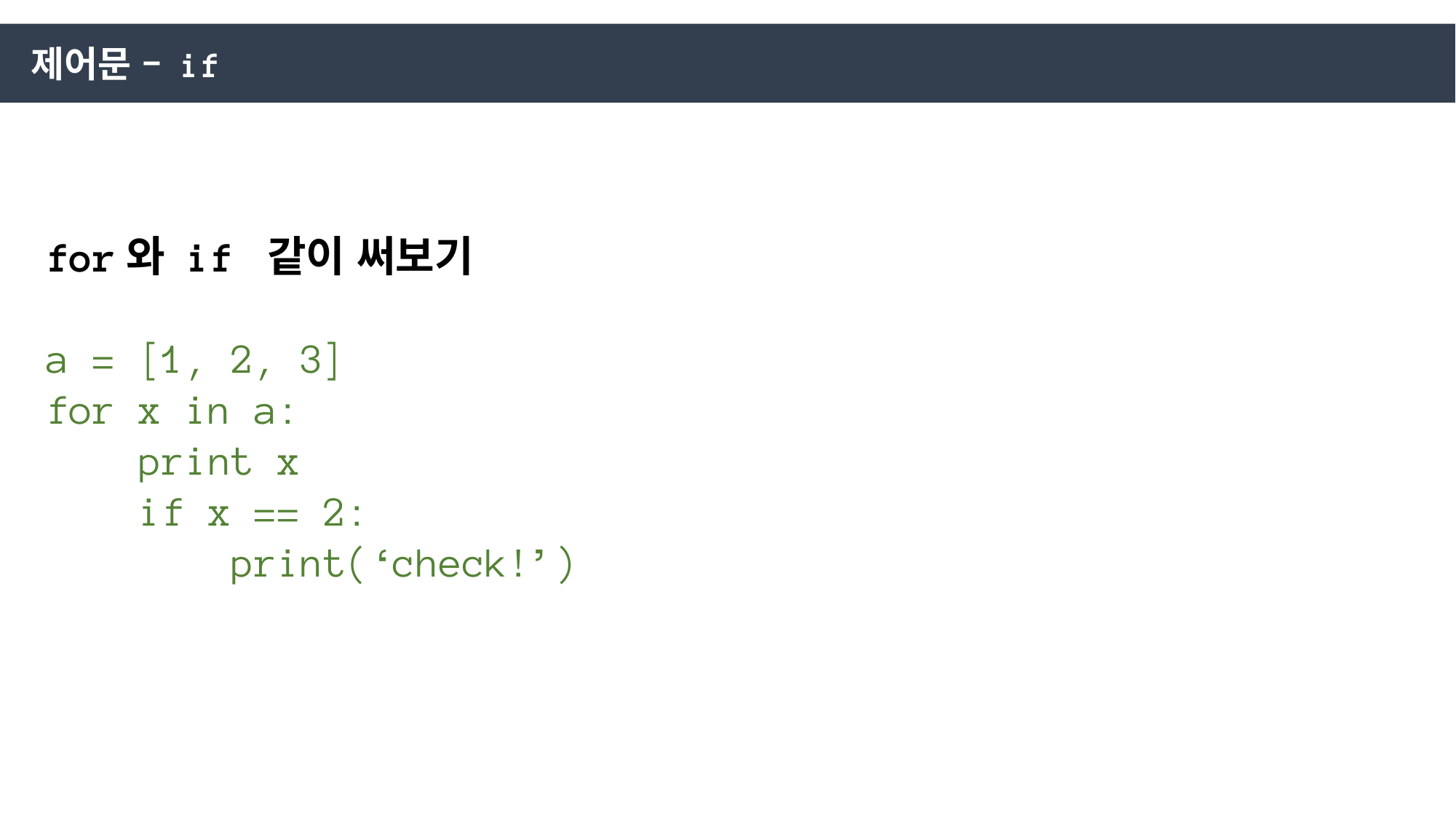

제어문 – if

for와 if 같이 써보기

a = [1, 2, 3]
for x in a:
    print x
    if x == 2:
        print(‘check!’)